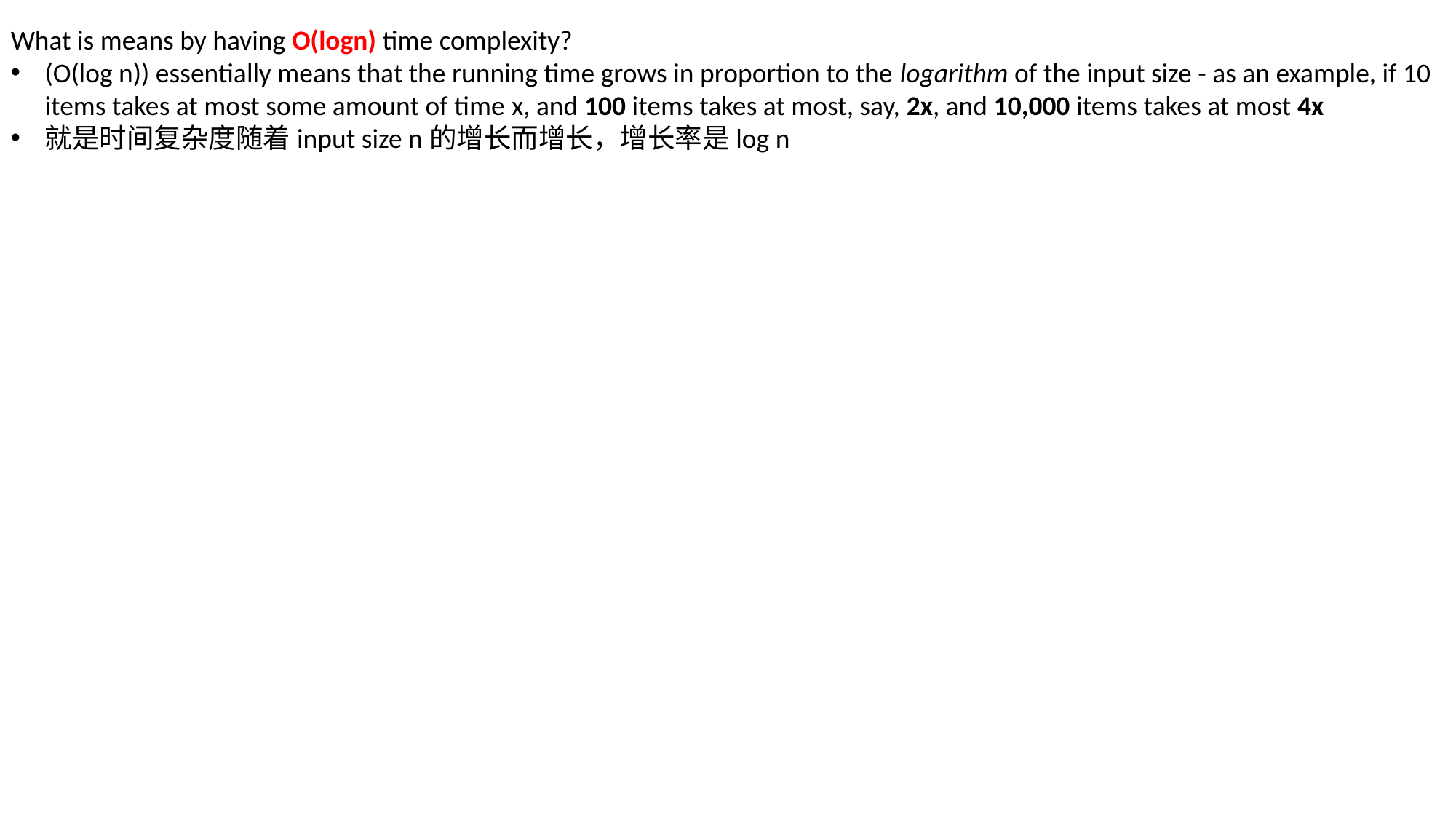

What is means by having O(logn) time complexity?
(O(log n)) essentially means that the running time grows in proportion to the logarithm of the input size - as an example, if 10 items takes at most some amount of time x, and 100 items takes at most, say, 2x, and 10,000 items takes at most 4x
就是时间复杂度随着input size n的增长而增长，增长率是log n